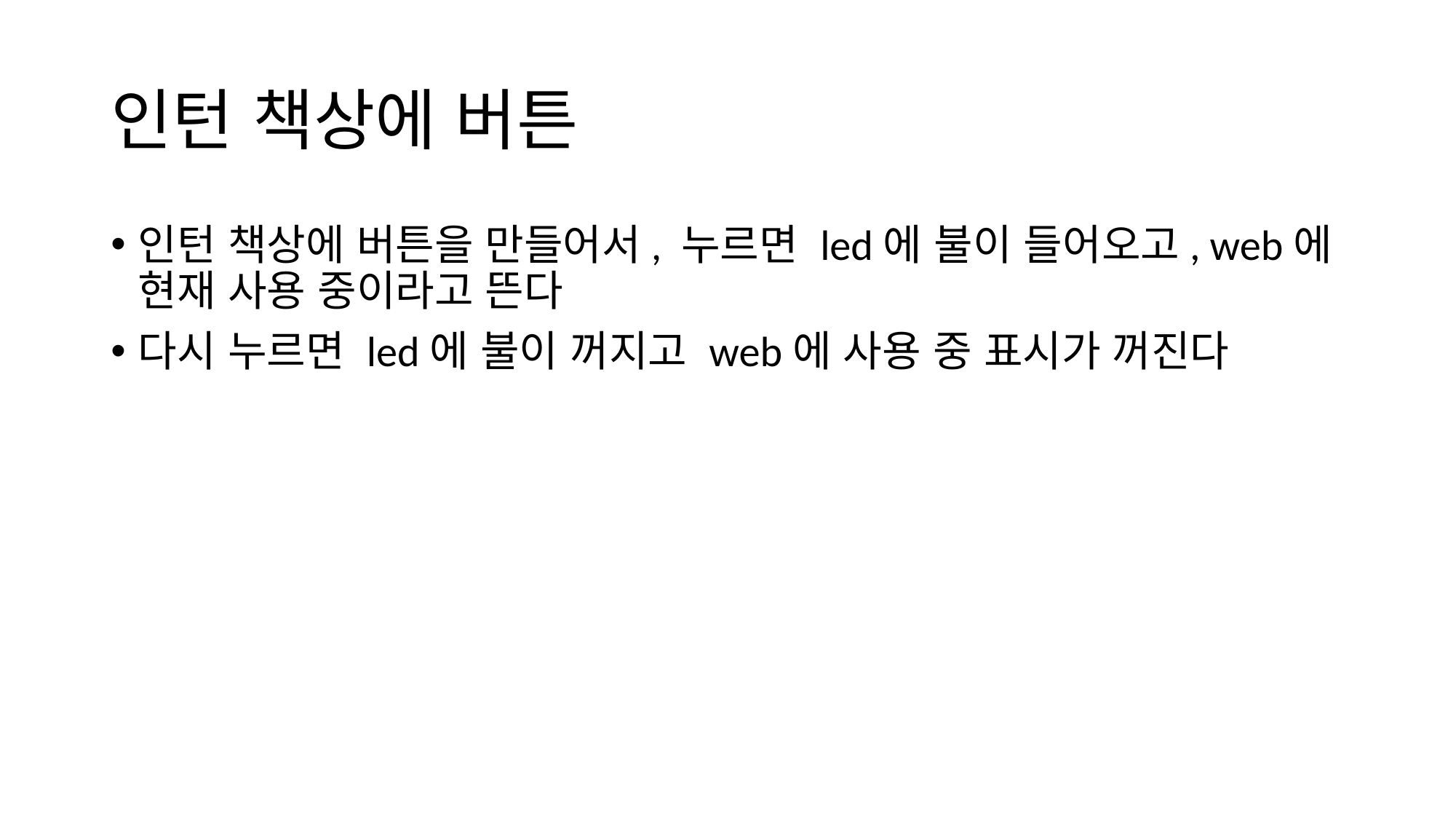

# 인턴 책상에 버튼
인턴 책상에 버튼을 만들어서, 누르면 led에 불이 들어오고, web에 현재 사용 중이라고 뜬다
다시 누르면 led에 불이 꺼지고 web에 사용 중 표시가 꺼진다